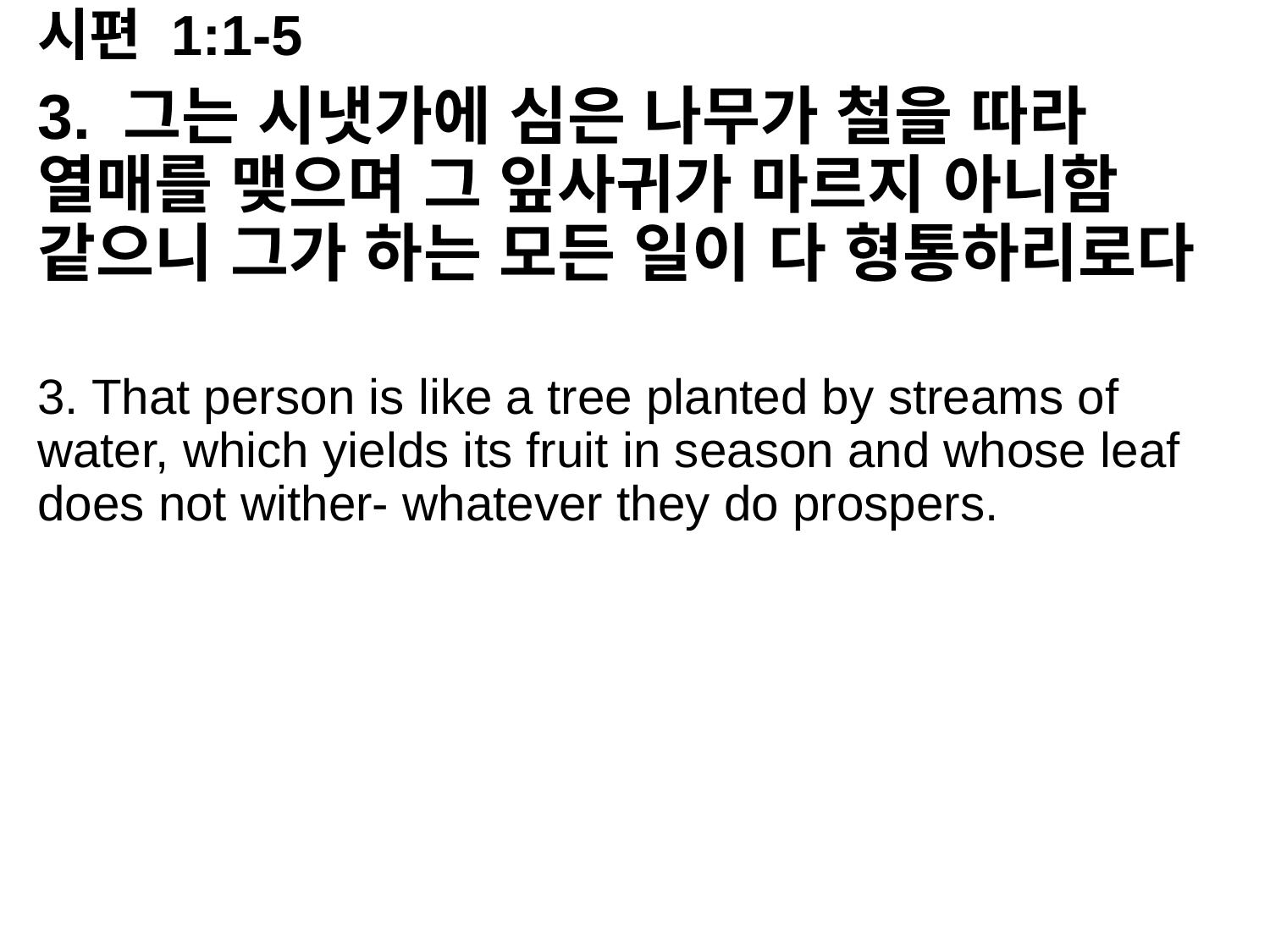

시편 1:1-5
3. 그는 시냇가에 심은 나무가 철을 따라 열매를 맺으며 그 잎사귀가 마르지 아니함 같으니 그가 하는 모든 일이 다 형통하리로다

3. That person is like a tree planted by streams of water, which yields its fruit in season and whose leaf does not wither- whatever they do prospers.